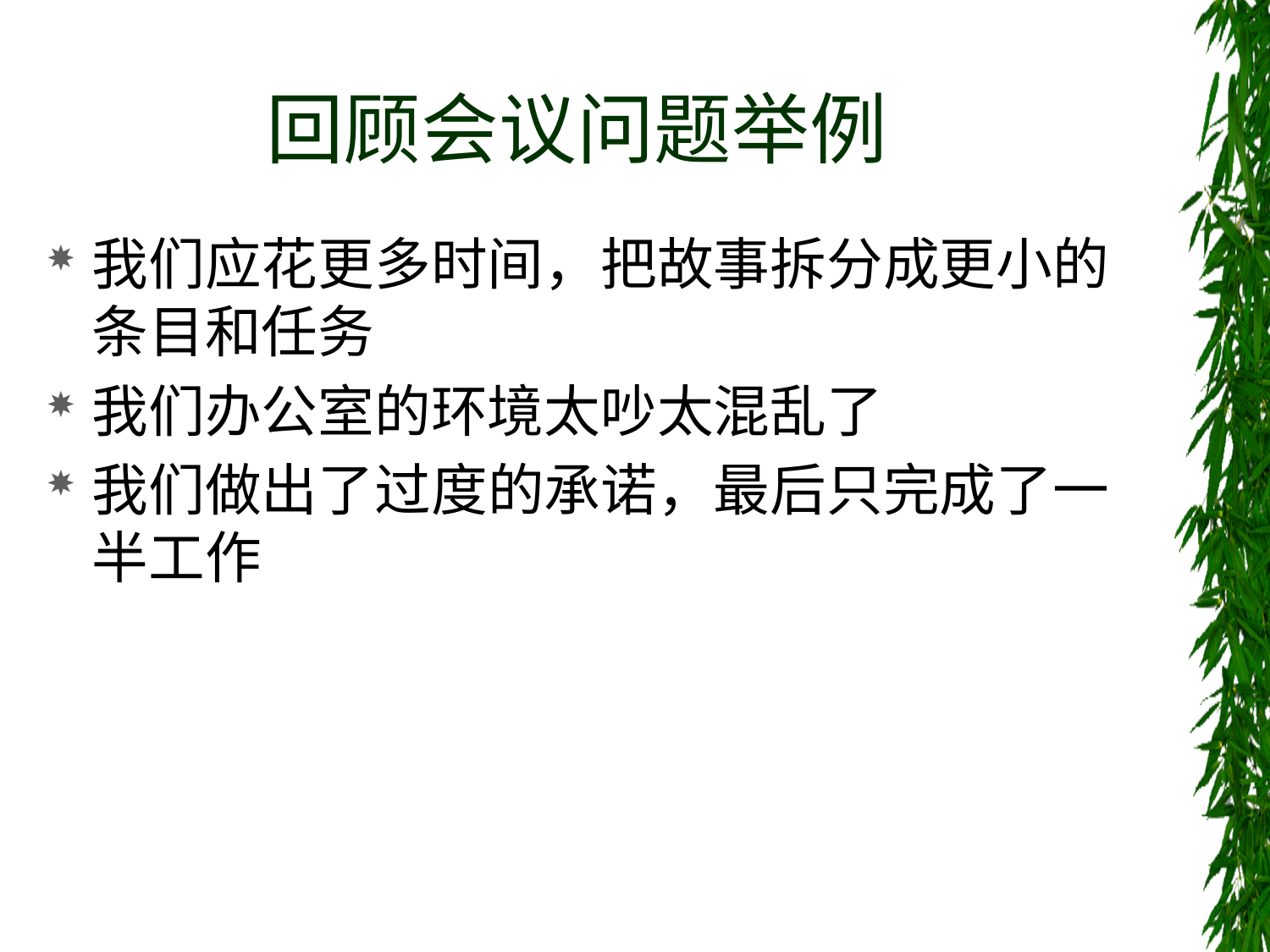

# 回顾会议问题举例
我们应花更多时间，把故事拆分成更小的条目和任务
我们办公室的环境太吵太混乱了
我们做出了过度的承诺，最后只完成了一半工作